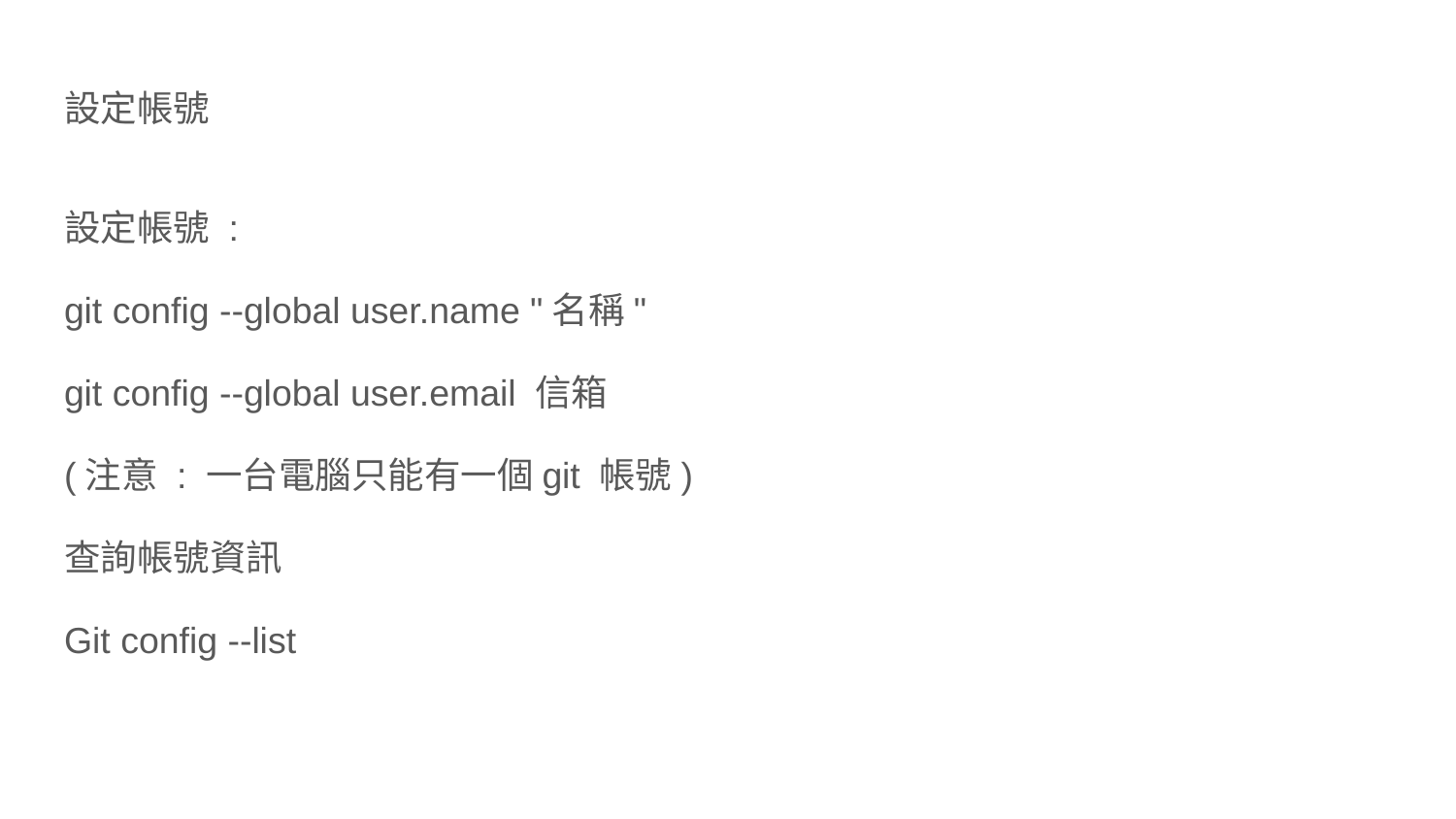

# 設定帳號
設定帳號 :
git config --global user.name "名稱"
git config --global user.email 信箱
(注意 : 一台電腦只能有一個git 帳號)
查詢帳號資訊
Git config --list